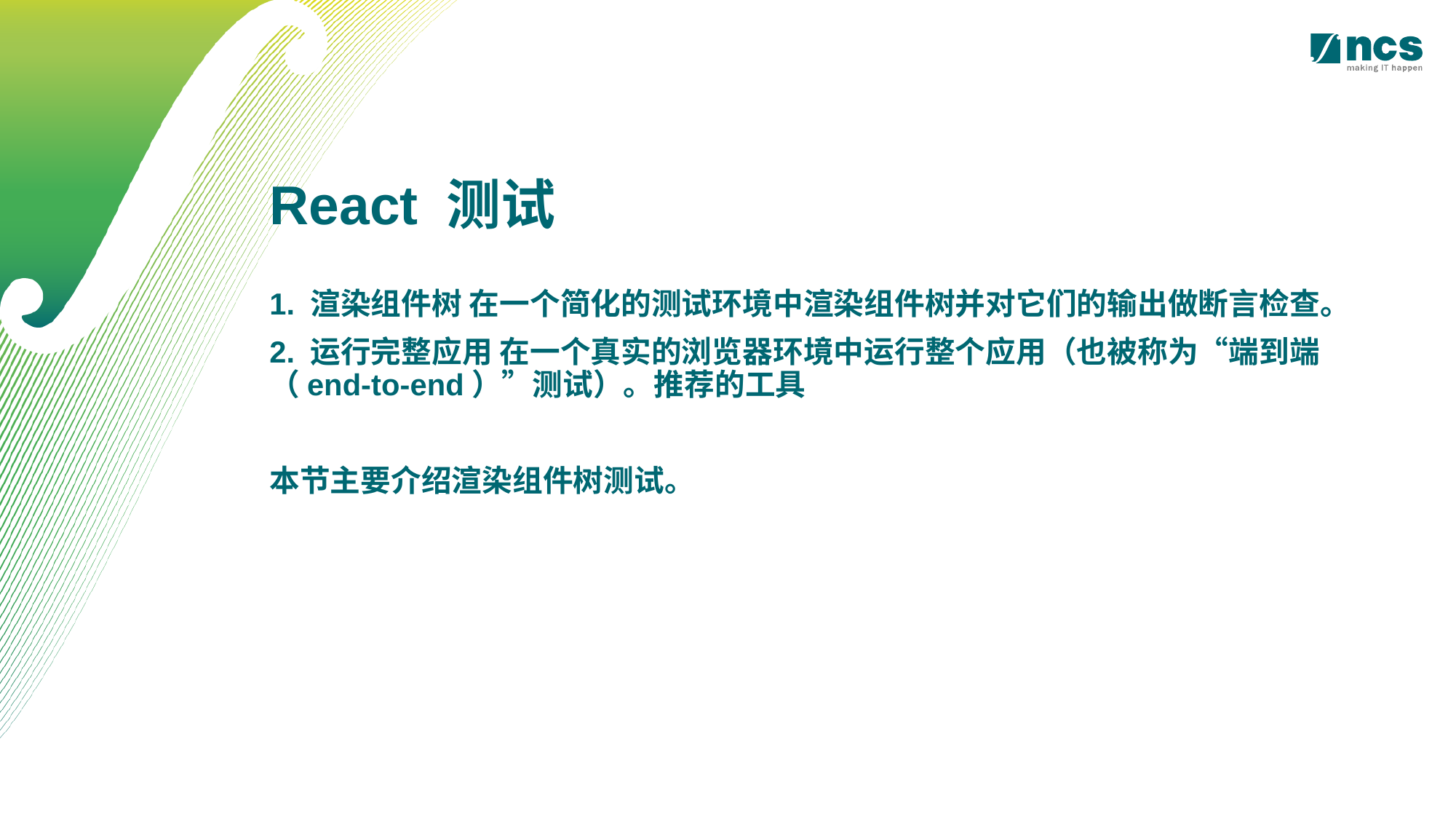

React 测试
1. 渲染组件树 在一个简化的测试环境中渲染组件树并对它们的输出做断言检查。
2. 运行完整应用 在一个真实的浏览器环境中运行整个应用（也被称为“端到端（end-to-end）”测试）。推荐的工具

本节主要介绍渲染组件树测试。